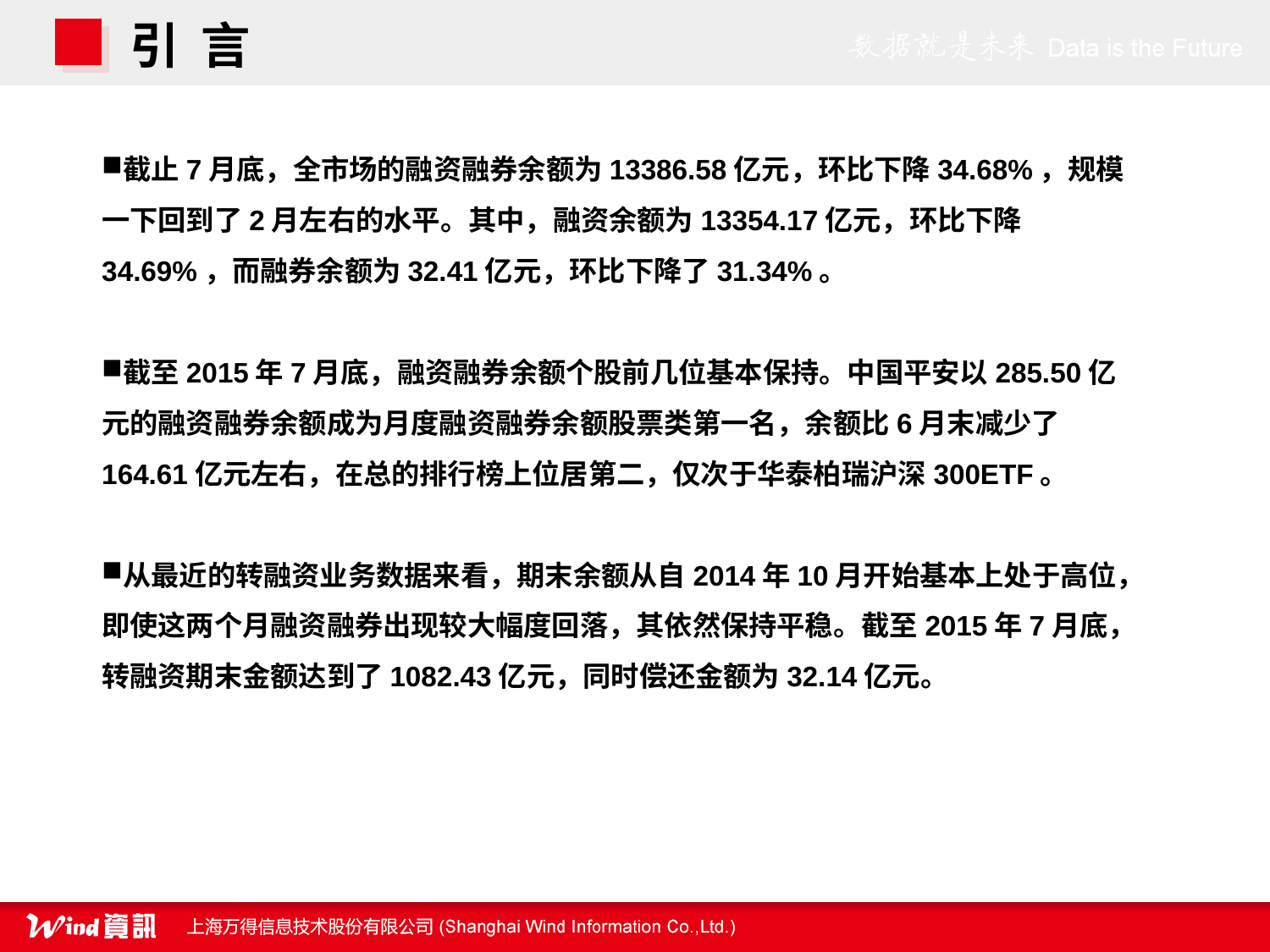

引  言
截止7月底，全市场的融资融券余额为13386.58亿元，环比下降34.68%，规模一下回到了2月左右的水平。其中，融资余额为13354.17亿元，环比下降34.69%，而融券余额为32.41亿元，环比下降了31.34%。

截至2015年7月底，融资融券余额个股前几位基本保持。中国平安以285.50亿元的融资融券余额成为月度融资融券余额股票类第一名，余额比6月末减少了164.61亿元左右，在总的排行榜上位居第二，仅次于华泰柏瑞沪深300ETF。

从最近的转融资业务数据来看，期末余额从自2014年10月开始基本上处于高位，即使这两个月融资融券出现较大幅度回落，其依然保持平稳。截至2015年7月底，转融资期末金额达到了1082.43亿元，同时偿还金额为32.14亿元。